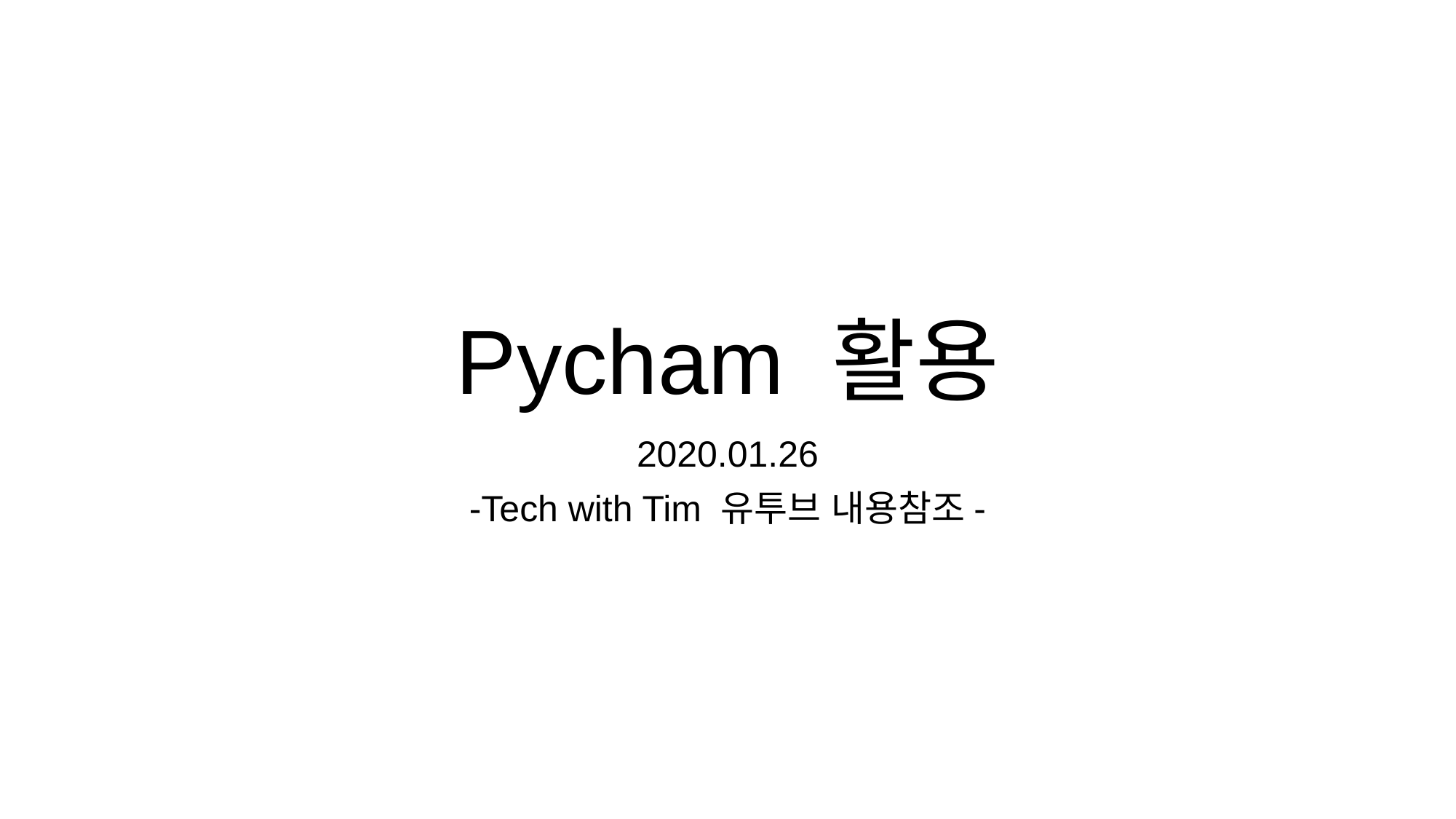

# Pycham 활용
2020.01.26
-Tech with Tim 유투브 내용참조-